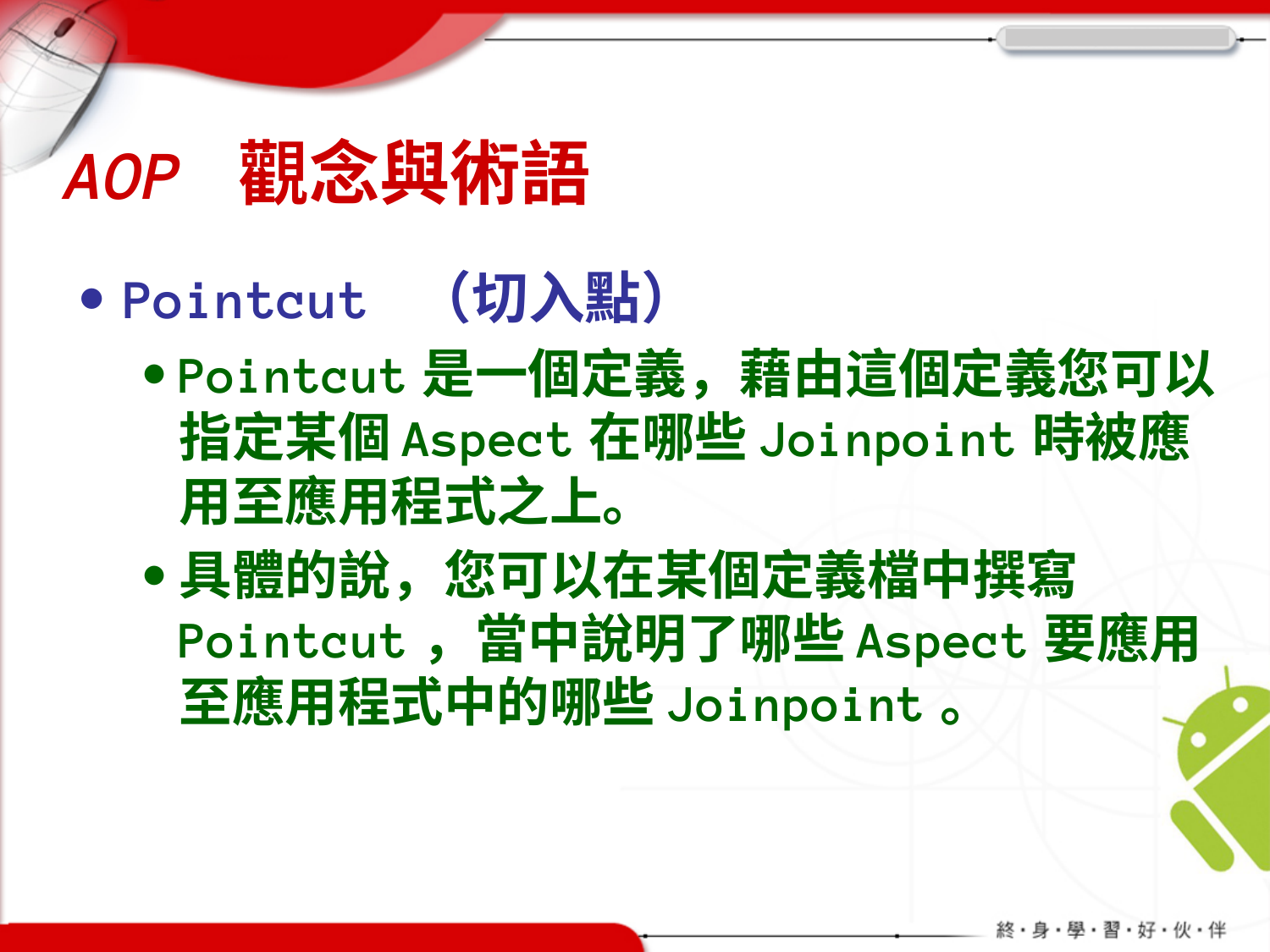

# AOP 觀念與術語
Pointcut （切入點）
Pointcut是一個定義，藉由這個定義您可以指定某個Aspect在哪些Joinpoint時被應用至應用程式之上。
具體的說，您可以在某個定義檔中撰寫Pointcut，當中說明了哪些Aspect要應用至應用程式中的哪些Joinpoint。